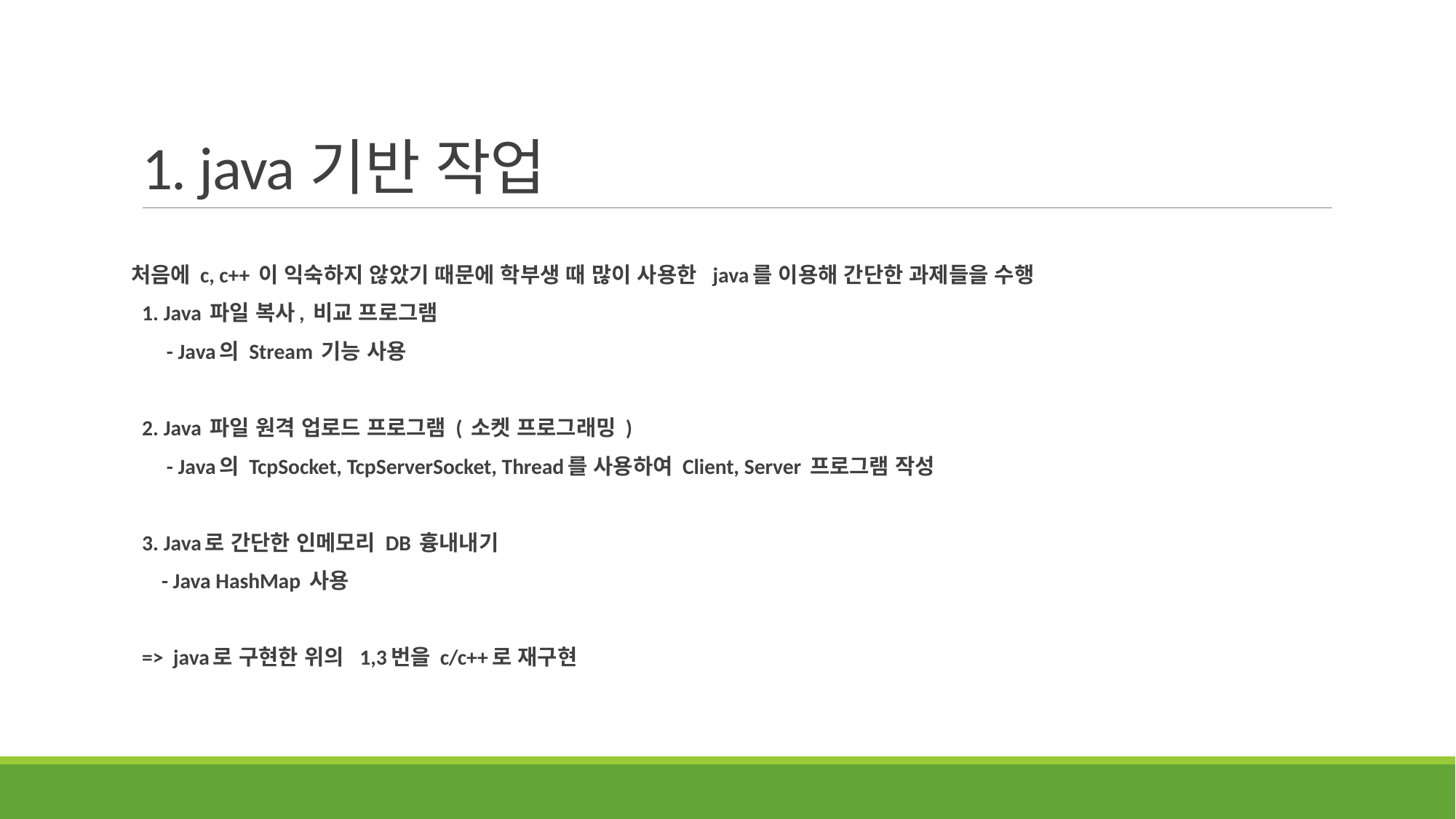

# 1. java기반 작업

처음에 c, c++ 이 익숙하지 않았기 때문에 학부생 때 많이 사용한  java를 이용해 간단한 과제들을 수행
1. Java 파일 복사, 비교 프로그램
     - Java의 Stream 기능 사용

2. Java 파일 원격 업로드 프로그램 ( 소켓 프로그래밍 )
     - Java의 TcpSocket, TcpServerSocket, Thread를 사용하여 Client, Server 프로그램 작성

3. Java로 간단한 인메모리 DB 흉내내기
    - Java HashMap 사용

=>  java로 구현한 위의  1,3번을 c/c++로 재구현